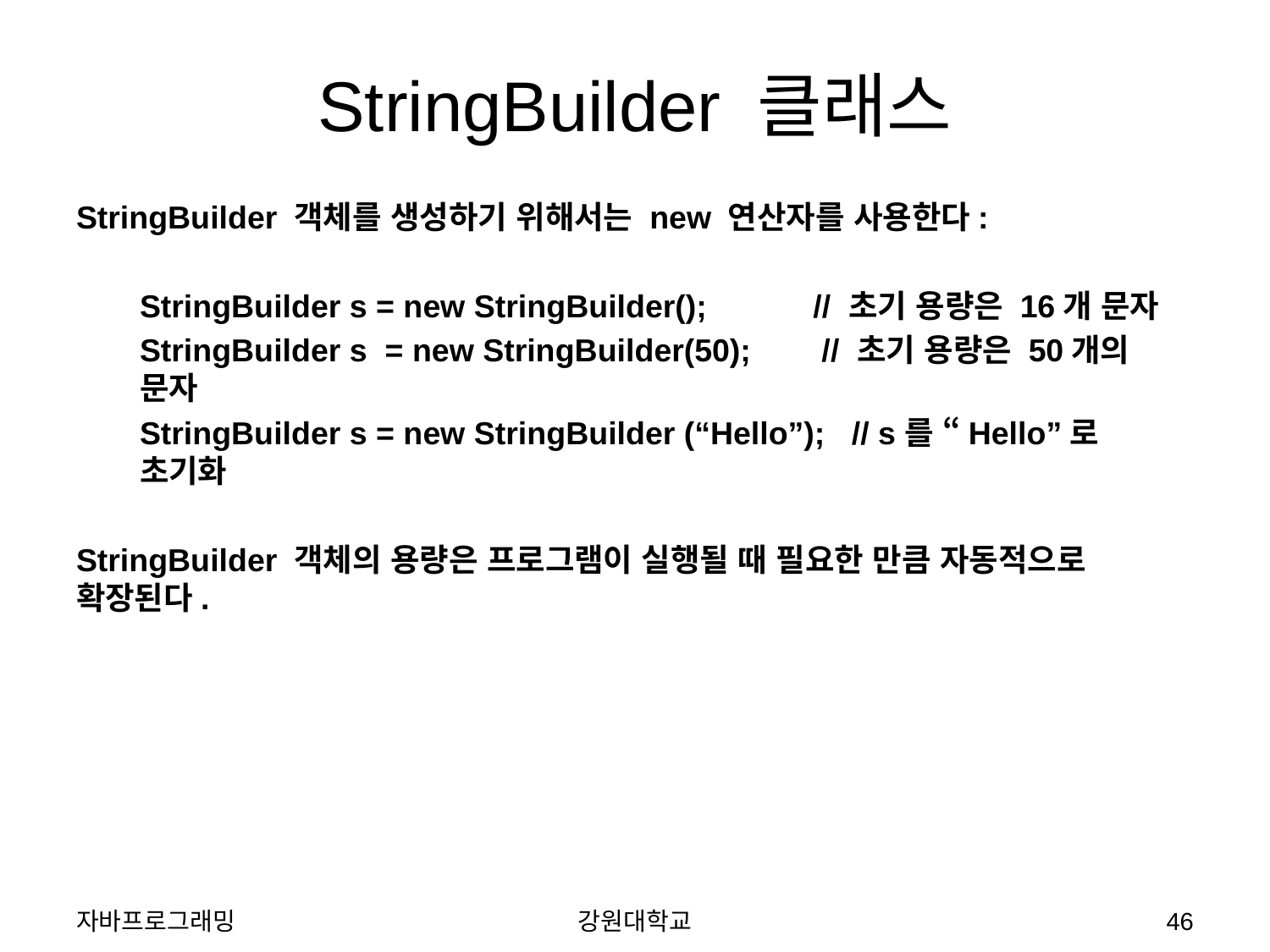

# StringBuilder 클래스
StringBuilder 객체를 생성하기 위해서는 new 연산자를 사용한다:

StringBuilder s = new StringBuilder();            // 초기 용량은 16개 문자
StringBuilder s  = new StringBuilder(50);        // 초기 용량은 50개의 문자
StringBuilder s = new StringBuilder (“Hello”);   // s를 “Hello”로 초기화

StringBuilder 객체의 용량은 프로그램이 실행될 때 필요한 만큼 자동적으로 확장된다.
자바프로그래밍
강원대학교
46